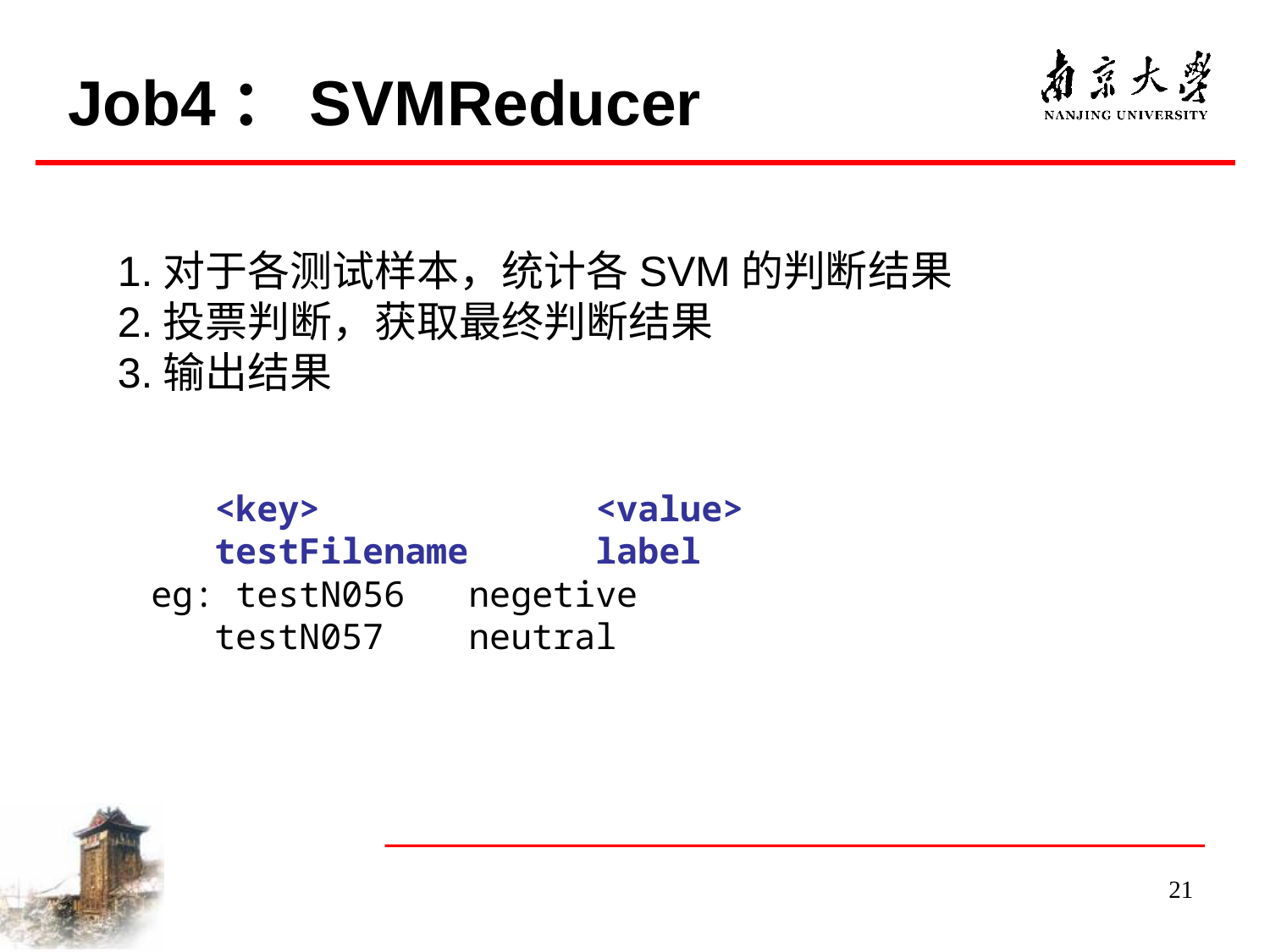

Job4：SVMReducer
1.对于各测试样本，统计各SVM的判断结果
2.投票判断，获取最终判断结果
3.输出结果

	<key> 		<value>
	testFilename	label
   eg: testN056	negetive
	testN057	neutral

21